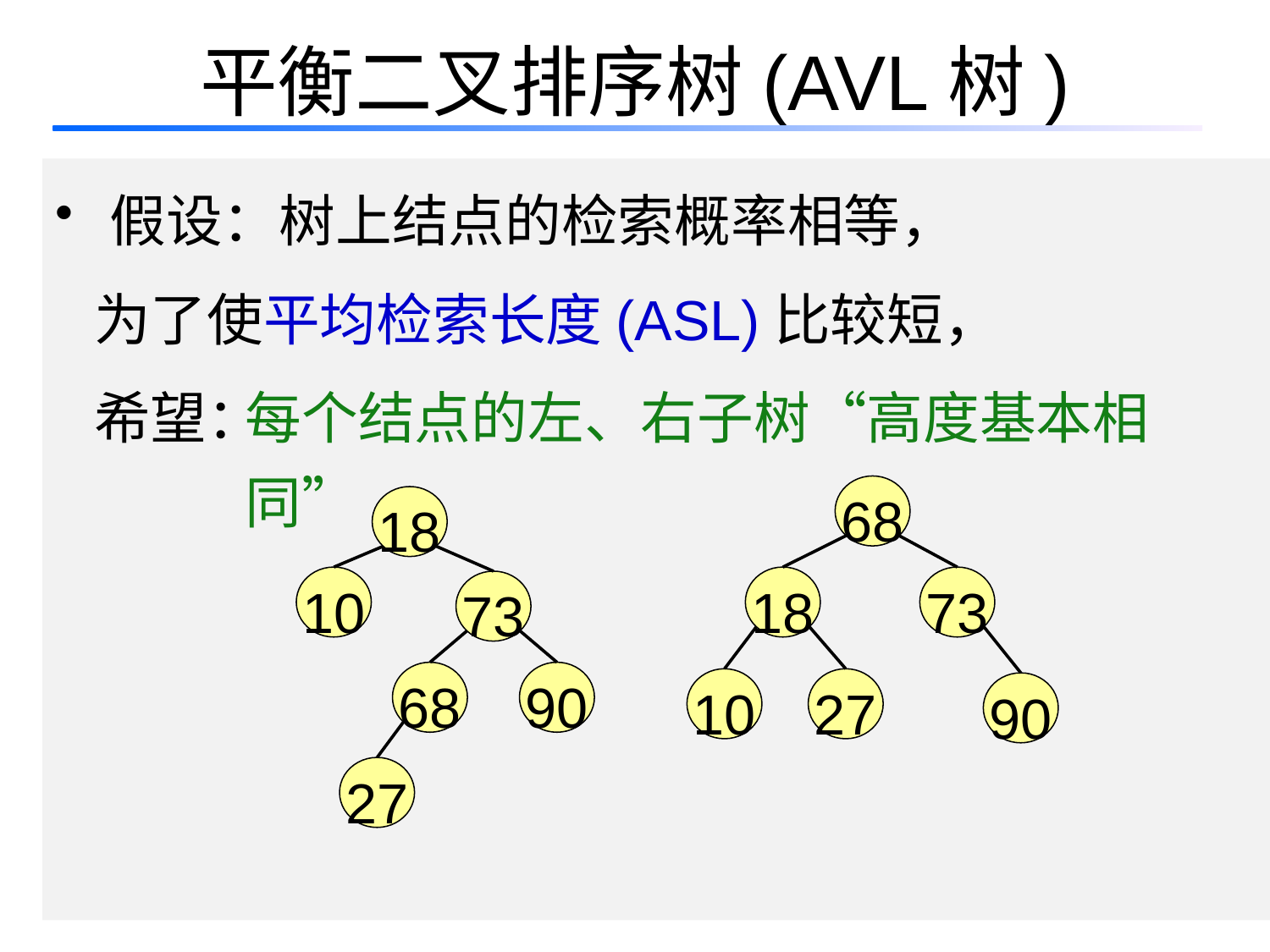

# 平衡二叉排序树(AVL树)

 假设：树上结点的检索概率相等，
  为了使平均检索长度(ASL)比较短，
  希望：
每个结点的左、右子树“高度基本相同”
68
18
10
18
73
73
68
90
10
27
90
27